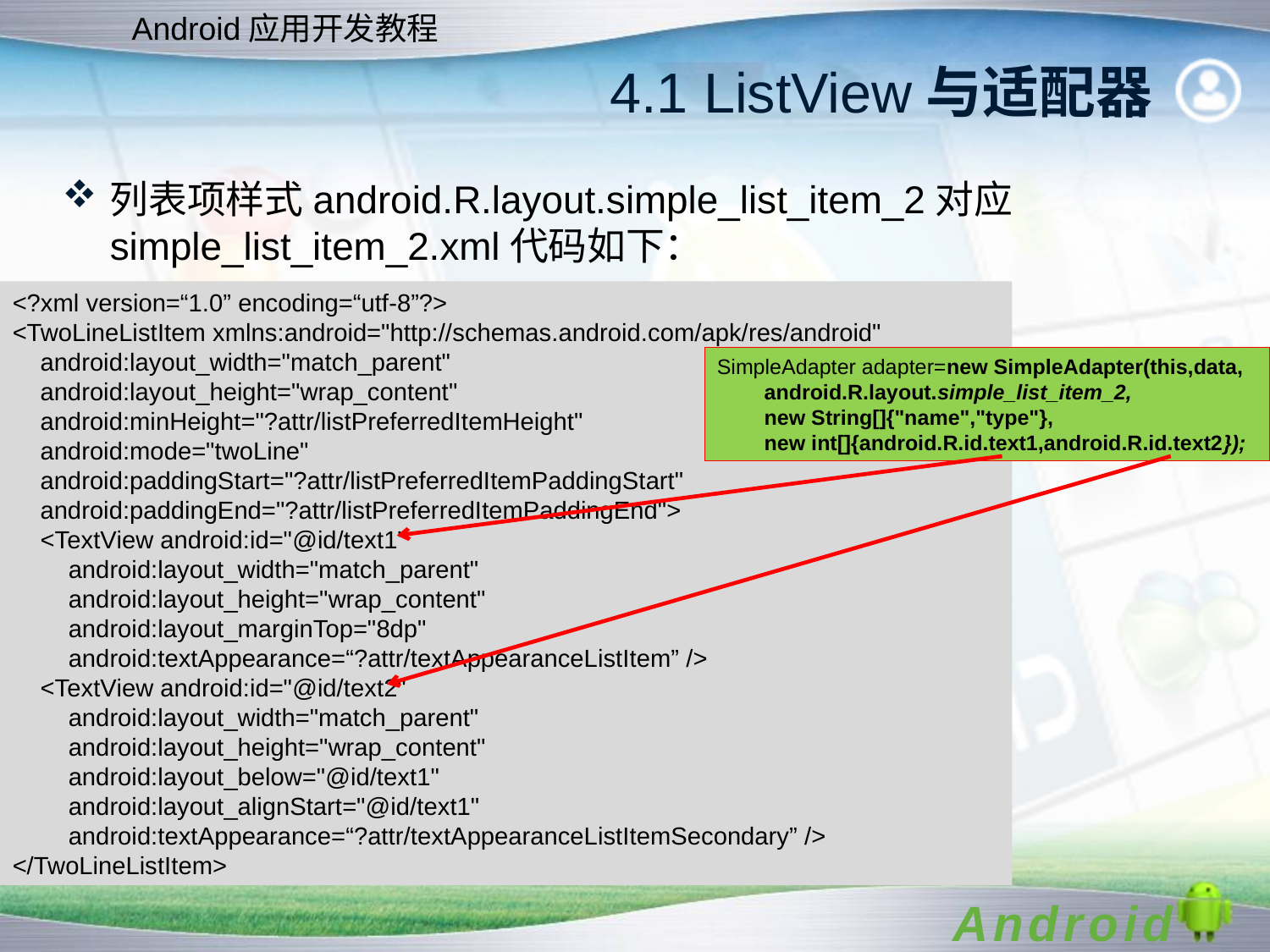

# 4.1 ListView与适配器
列表项样式android.R.layout.simple_list_item_2对应simple_list_item_2.xml代码如下：
<?xml version=“1.0” encoding=“utf-8”?>
<TwoLineListItem xmlns:android="http://schemas.android.com/apk/res/android"
    android:layout_width="match_parent"
    android:layout_height="wrap_content"
    android:minHeight="?attr/listPreferredItemHeight"
    android:mode="twoLine"
    android:paddingStart="?attr/listPreferredItemPaddingStart"
    android:paddingEnd="?attr/listPreferredItemPaddingEnd">
    <TextView android:id="@id/text1"
        android:layout_width="match_parent"
        android:layout_height="wrap_content"
        android:layout_marginTop="8dp"
        android:textAppearance=“?attr/textAppearanceListItem” />
    <TextView android:id="@id/text2"
        android:layout_width="match_parent"
        android:layout_height="wrap_content"
        android:layout_below="@id/text1"
        android:layout_alignStart="@id/text1"
        android:textAppearance=“?attr/textAppearanceListItemSecondary” />
</TwoLineListItem>
SimpleAdapter adapter=new SimpleAdapter(this,data,
        android.R.layout.simple_list_item_2,
        new String[]{"name","type"},
        new int[]{android.R.id.text1,android.R.id.text2});